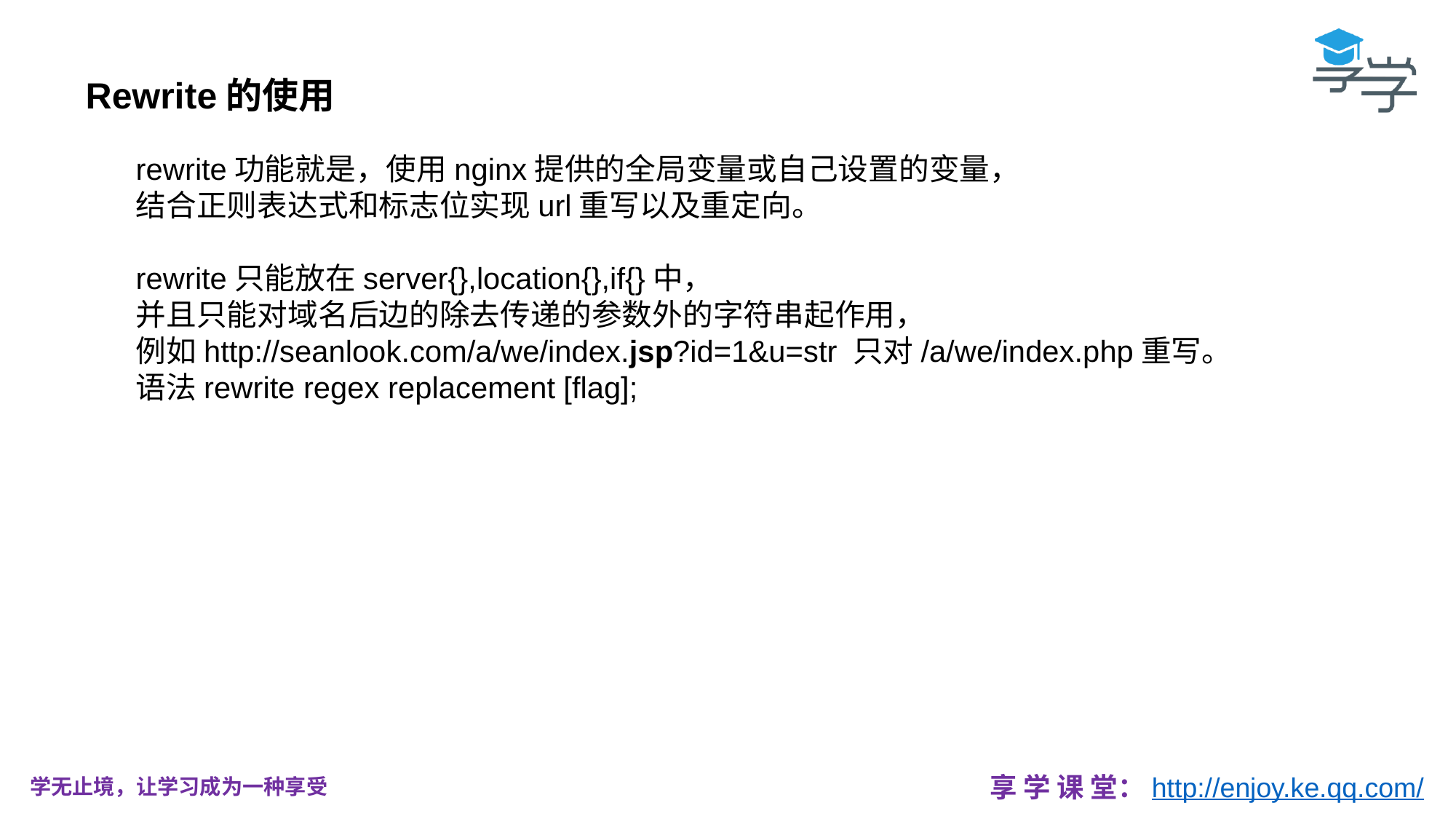

Rewrite的使用
rewrite功能就是，使用nginx提供的全局变量或自己设置的变量，
结合正则表达式和标志位实现url重写以及重定向。

rewrite只能放在server{},location{},if{}中，
并且只能对域名后边的除去传递的参数外的字符串起作用，
例如http://seanlook.com/a/we/index.jsp?id=1&u=str 只对/a/we/index.php重写。
语法rewrite regex replacement [flag];